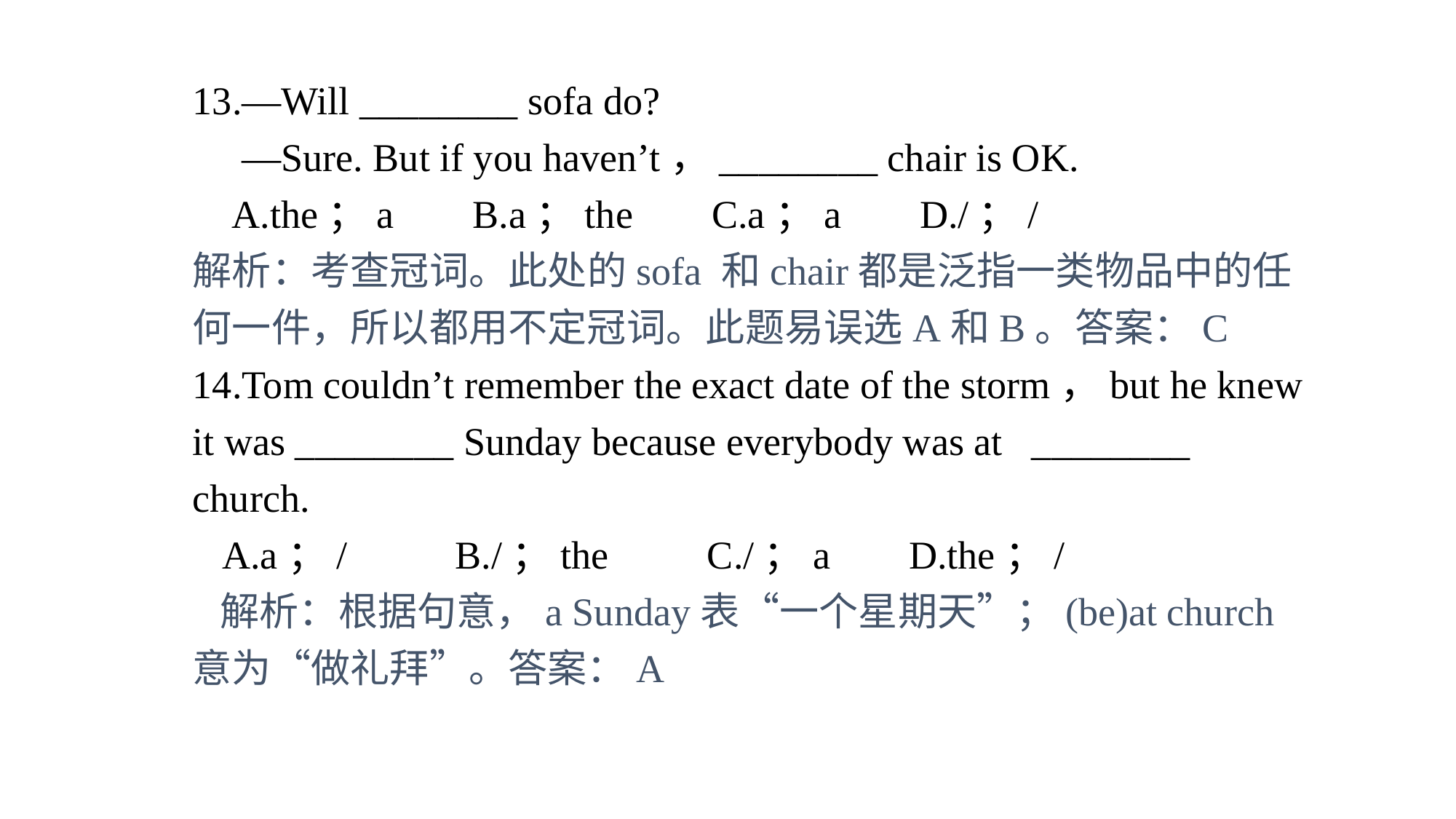

13.—Will ________ sofa do?
     —Sure. But if you haven’t，________ chair is OK.
    A.the；a        B.a；the        C.a；a        D./；/
解析：考查冠词。此处的sofa 和chair都是泛指一类物品中的任何一件，所以都用不定冠词。此题易误选A和B。答案：C
14.Tom couldn’t remember the exact date of the storm，but he knew it was ________ Sunday because everybody was at   ________ church.
   A.a；/           B./；the          C./；a        D.the；/
  解析：根据句意，a Sunday表“一个星期天”；(be)at church意为“做礼拜”。答案：A